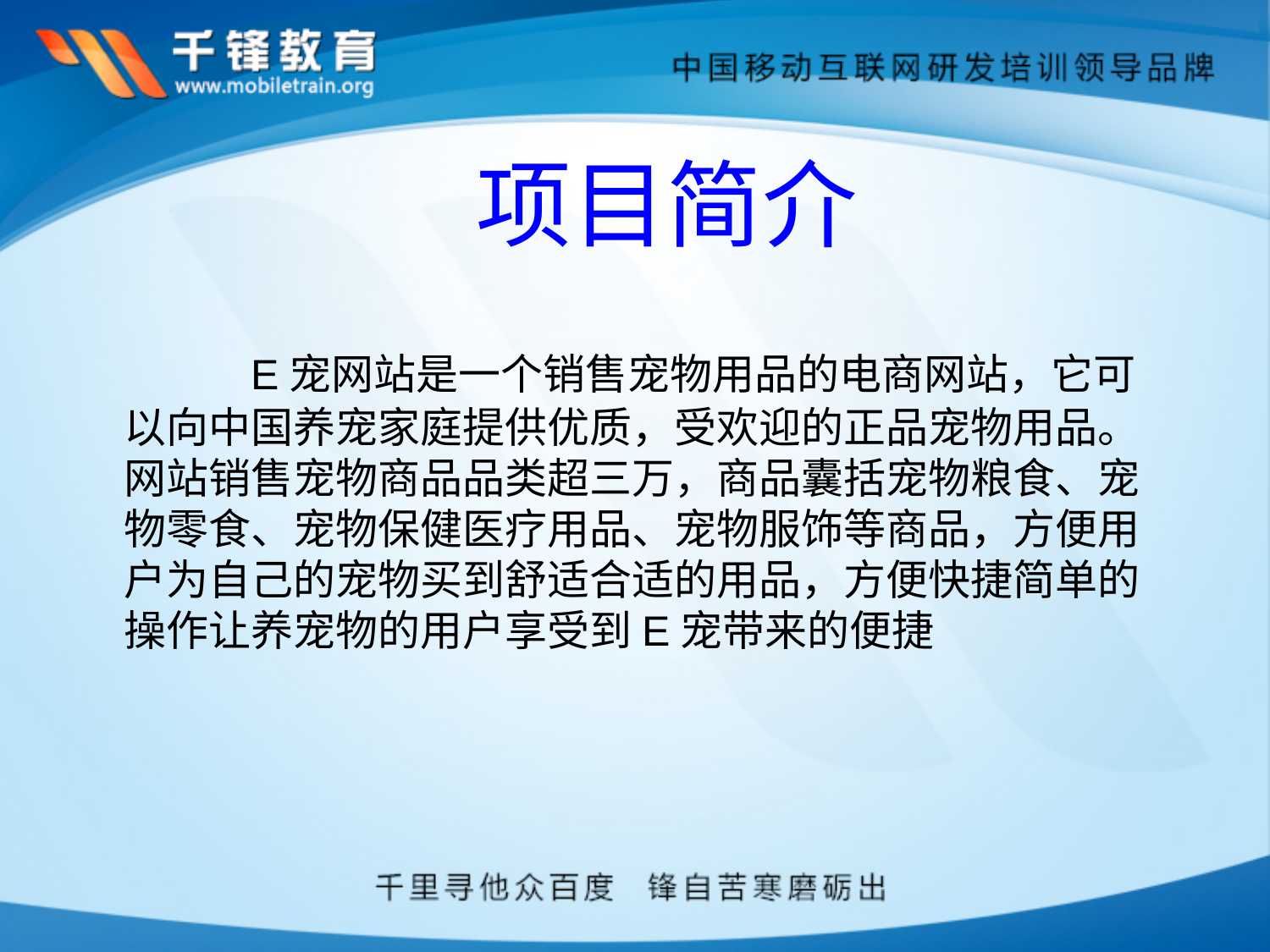

项目简介

 		E宠网站是一个销售宠物用品的电商网站，它可以向中国养宠家庭提供优质，受欢迎的正品宠物用品。网站销售宠物商品品类超三万，商品囊括宠物粮食、宠物零食、宠物保健医疗用品、宠物服饰等商品，方便用户为自己的宠物买到舒适合适的用品，方便快捷简单的操作让养宠物的用户享受到E宠带来的便捷